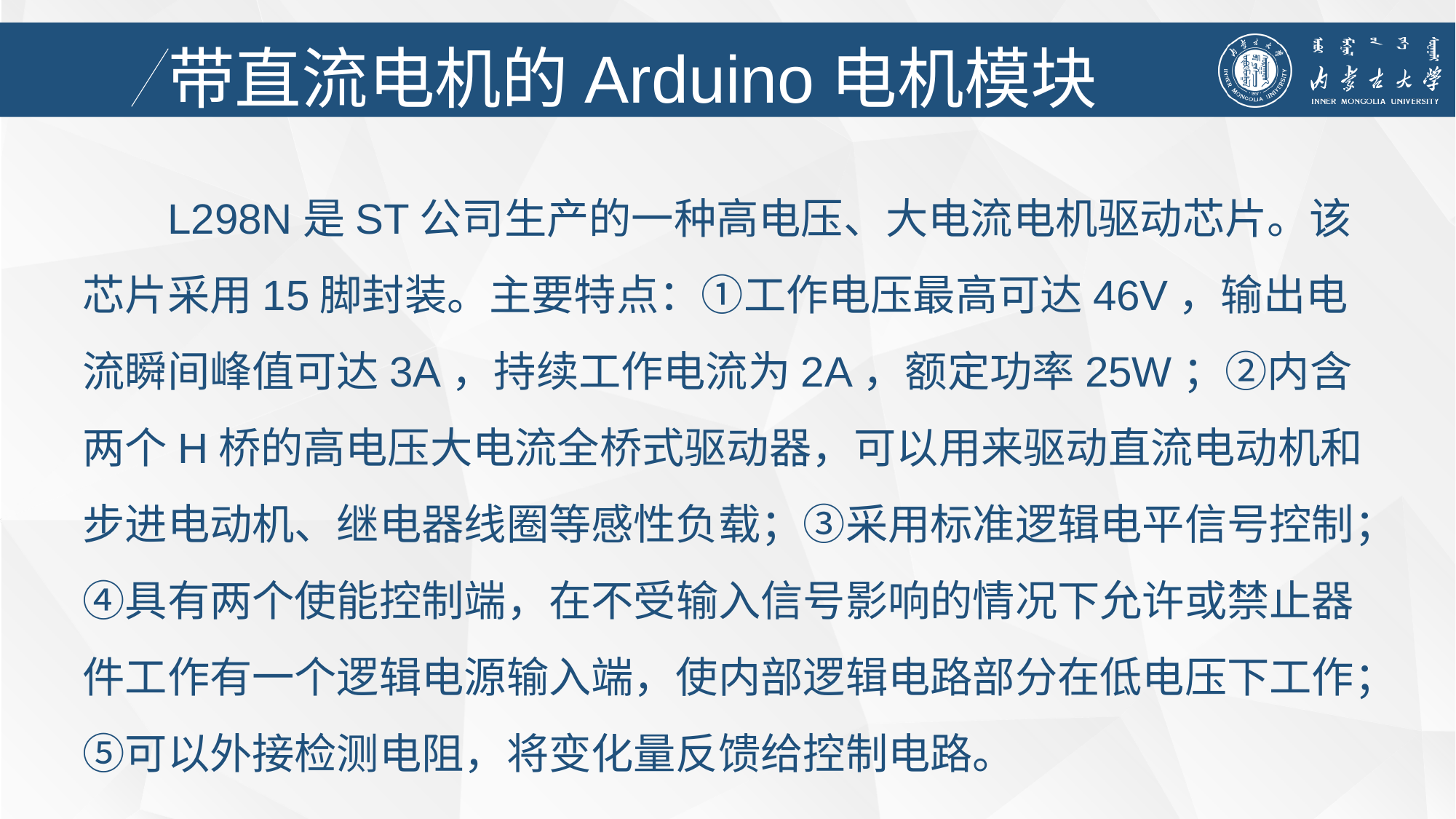

带直流电机的Arduino电机模块
L298N是ST公司生产的一种高电压、大电流电机驱动芯片。该芯片采用15脚封装。主要特点：①工作电压最高可达46V，输出电流瞬间峰值可达3A，持续工作电流为2A，额定功率25W；②内含两个H桥的高电压大电流全桥式驱动器，可以用来驱动直流电动机和步进电动机、继电器线圈等感性负载；③采用标准逻辑电平信号控制；④具有两个使能控制端，在不受输入信号影响的情况下允许或禁止器件工作有一个逻辑电源输入端，使内部逻辑电路部分在低电压下工作；⑤可以外接检测电阻，将变化量反馈给控制电路。